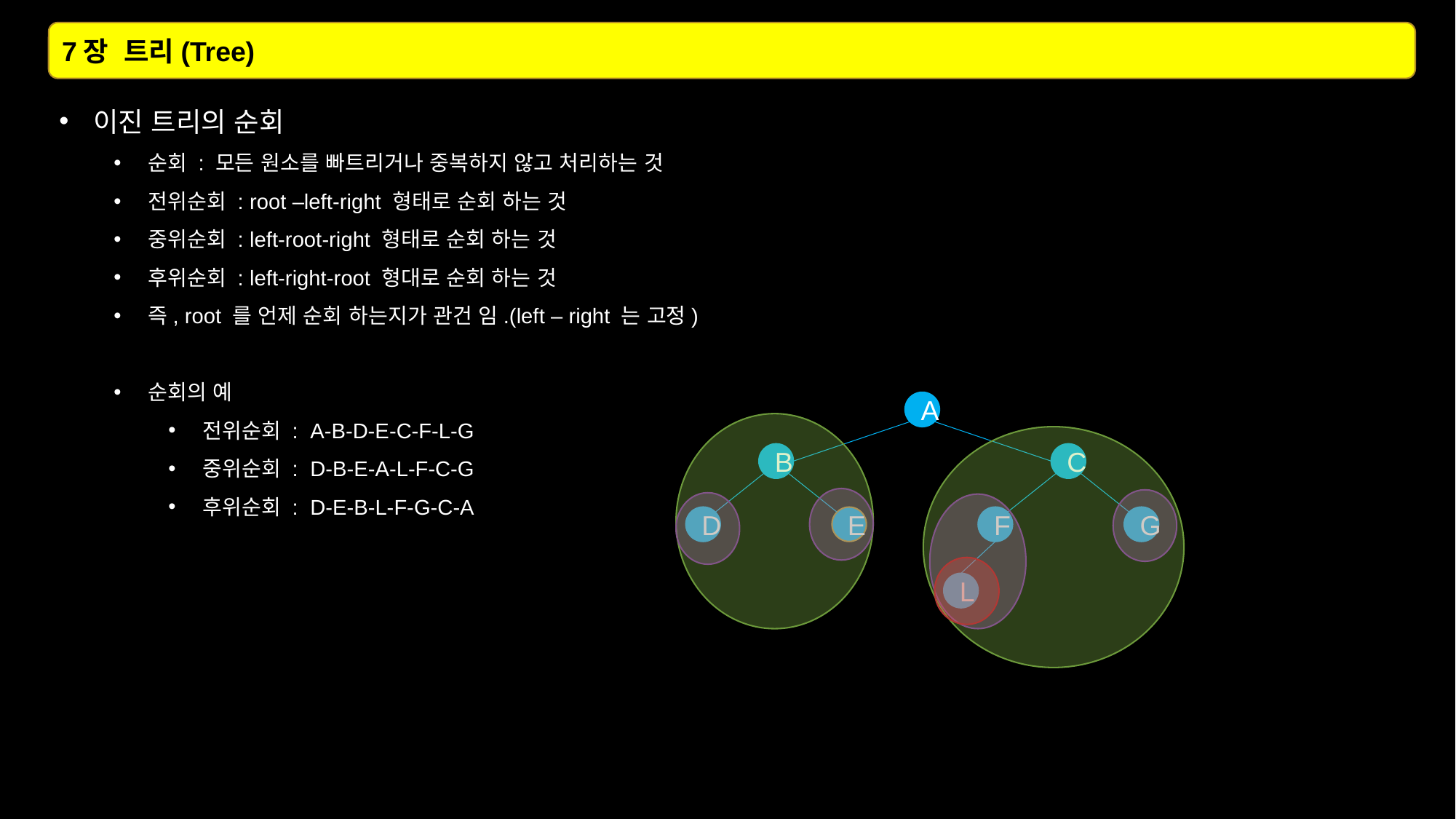

7장  트리(Tree)
이진 트리의 순회
순회 : 모든 원소를 빠트리거나 중복하지 않고 처리하는 것
전위순회 : root –left-right 형태로 순회 하는 것
중위순회 : left-root-right 형태로 순회 하는 것
후위순회 : left-right-root 형대로 순회 하는 것
즉, root 를 언제 순회 하는지가 관건 임.(left – right 는 고정)

순회의 예
전위순회 :  A-B-D-E-C-F-L-G
중위순회 :  D-B-E-A-L-F-C-G
후위순회 :  D-E-B-L-F-G-C-A

A
C
B
D
E
F
G
L